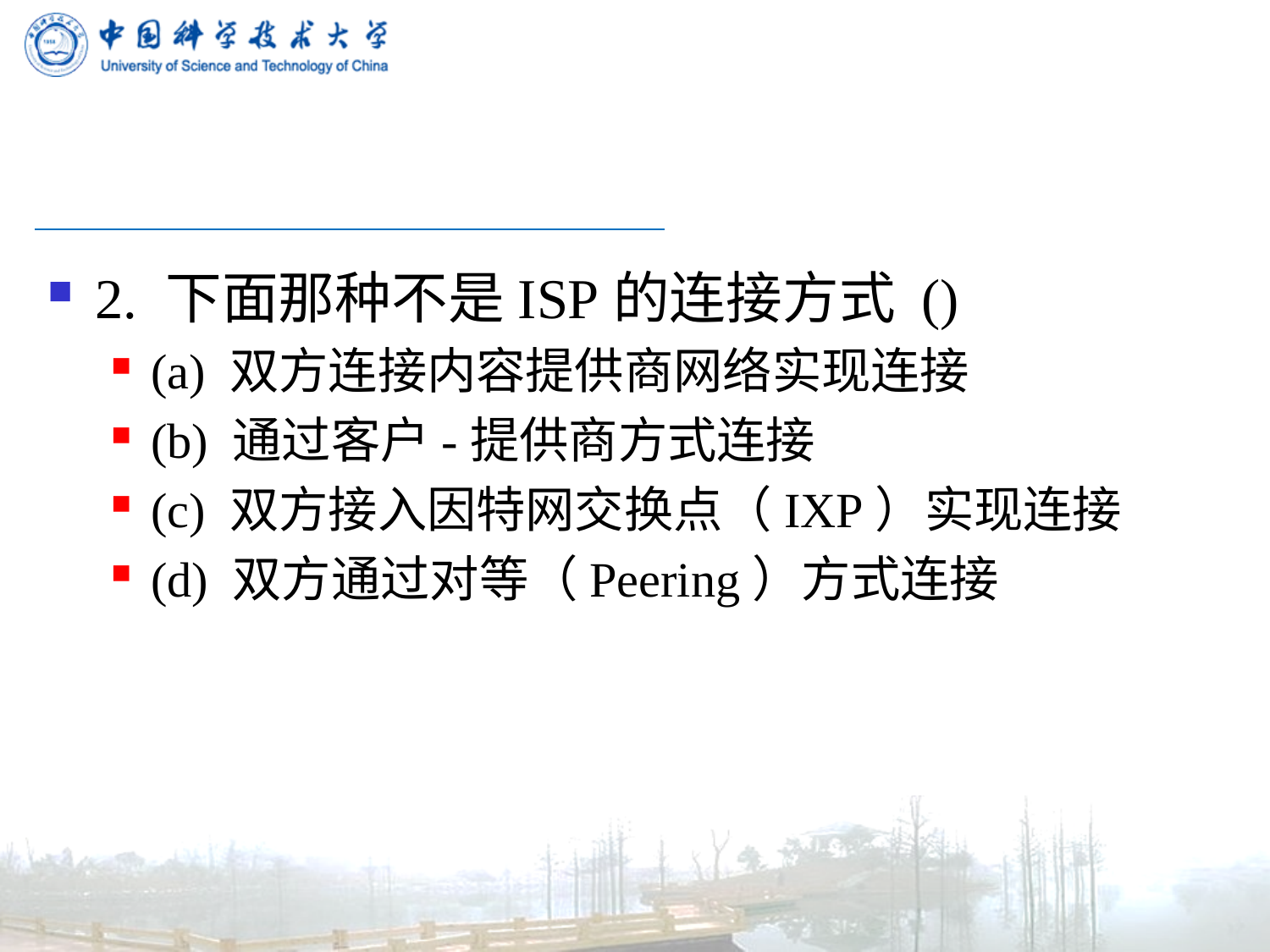

#
2. 下面那种不是ISP的连接方式 ()
(a) 双方连接内容提供商网络实现连接
(b) 通过客户-提供商方式连接
(c) 双方接入因特网交换点（IXP）实现连接
(d) 双方通过对等（Peering）方式连接